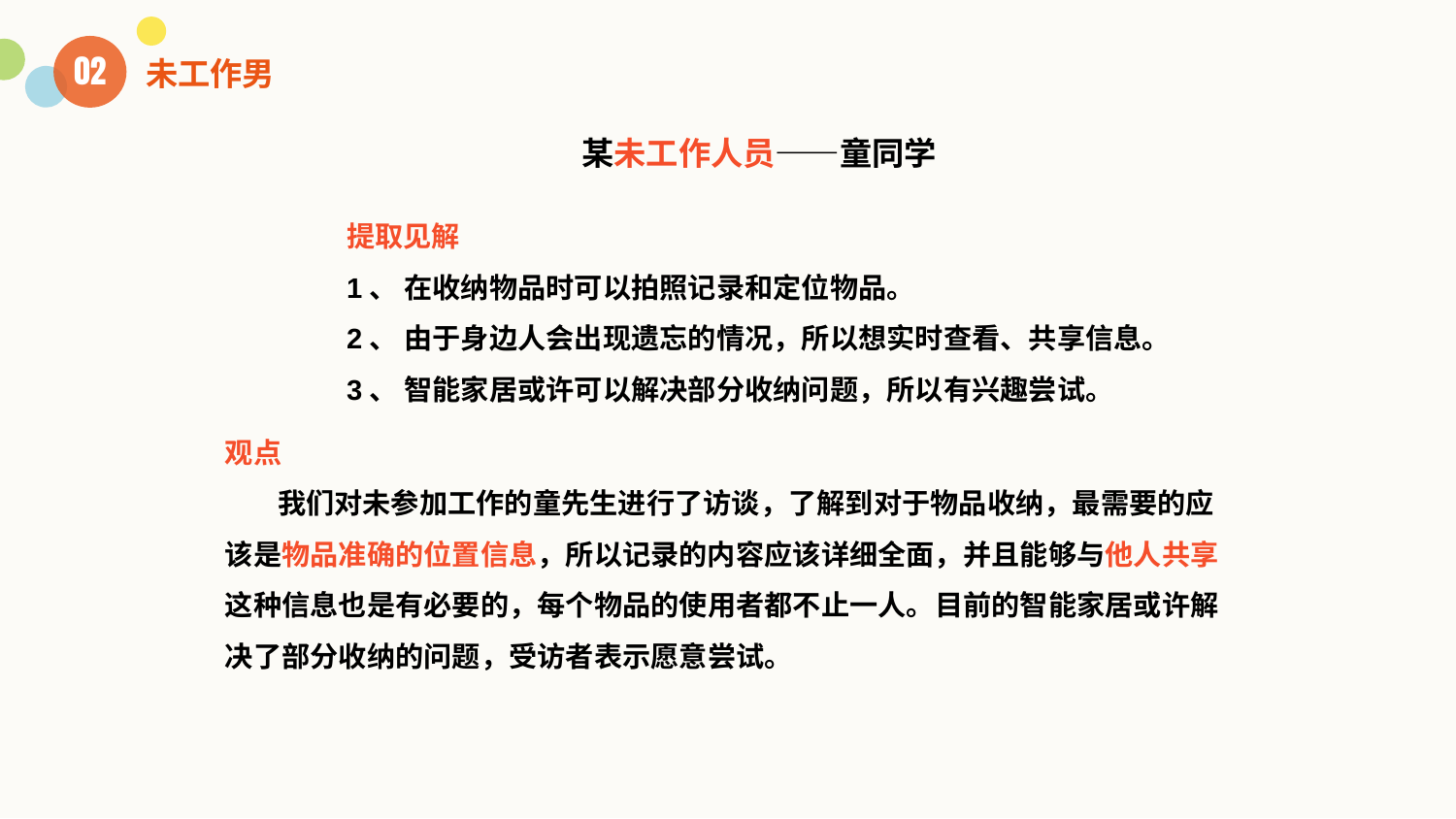

02
未工作男

某未工作人员——童同学
提取见解
1、 在收纳物品时可以拍照记录和定位物品。
2、 由于身边人会出现遗忘的情况，所以想实时查看、共享信息。
3、 智能家居或许可以解决部分收纳问题，所以有兴趣尝试。
观点
       我们对未参加工作的童先生进行了访谈，了解到对于物品收纳，最需要的应该是物品准确的位置信息，所以记录的内容应该详细全面，并且能够与他人共享这种信息也是有必要的，每个物品的使用者都不止一人。目前的智能家居或许解决了部分收纳的问题，受访者表示愿意尝试。